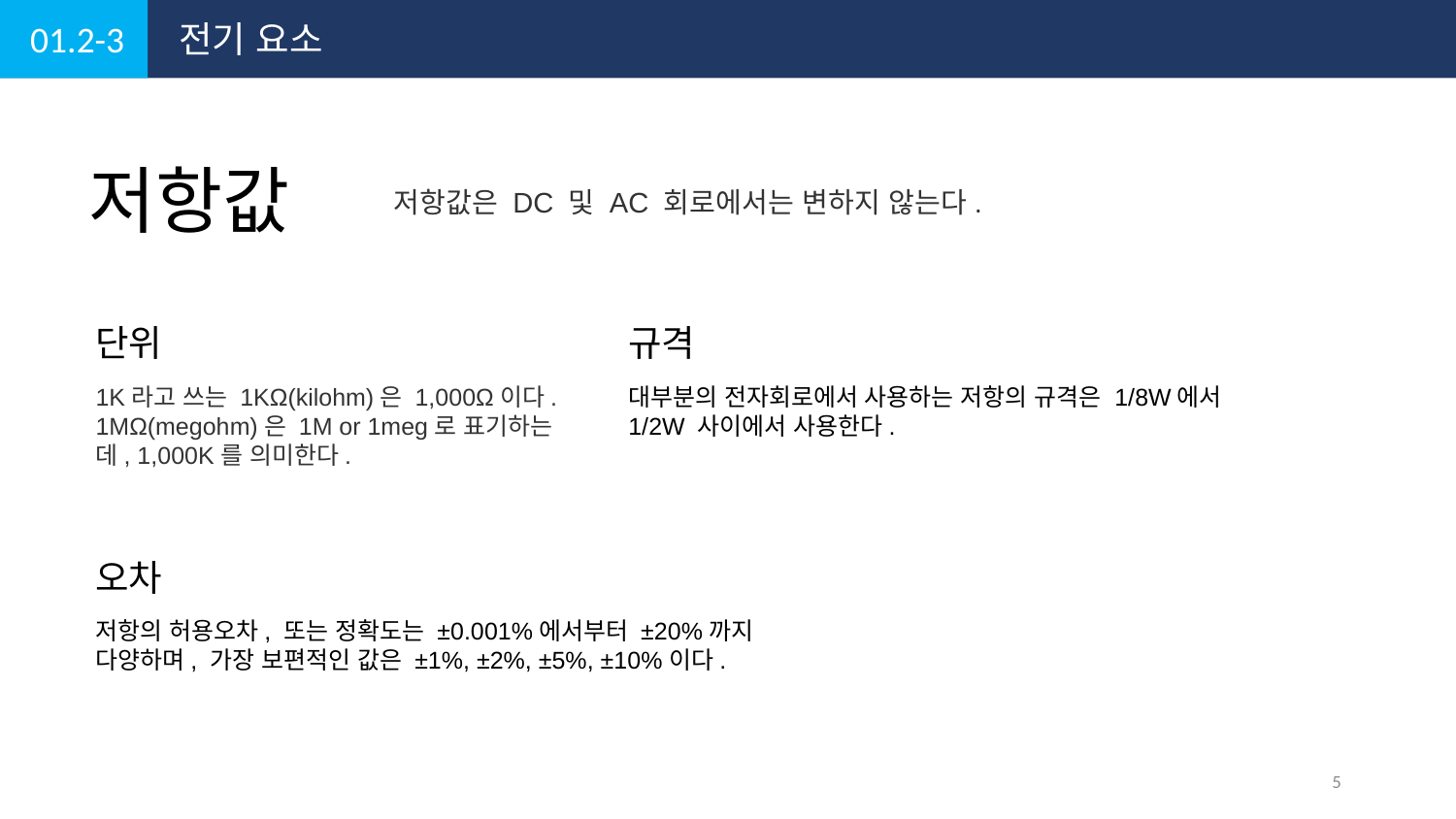

01.2-3
전기 요소
저항값
저항값은 DC 및 AC 회로에서는 변하지 않는다.
단위
규격
1K라고 쓰는 1KΩ(kilohm)은 1,000Ω이다. 1MΩ(megohm)은 1M or 1meg로 표기하는데, 1,000K를 의미한다.
대부분의 전자회로에서 사용하는 저항의 규격은 1/8W에서 1/2W 사이에서 사용한다.
오차
저항의 허용오차, 또는 정확도는 ±0.001%에서부터 ±20%까지 다양하며, 가장 보편적인 값은 ±1%, ±2%, ±5%, ±10%이다.
5